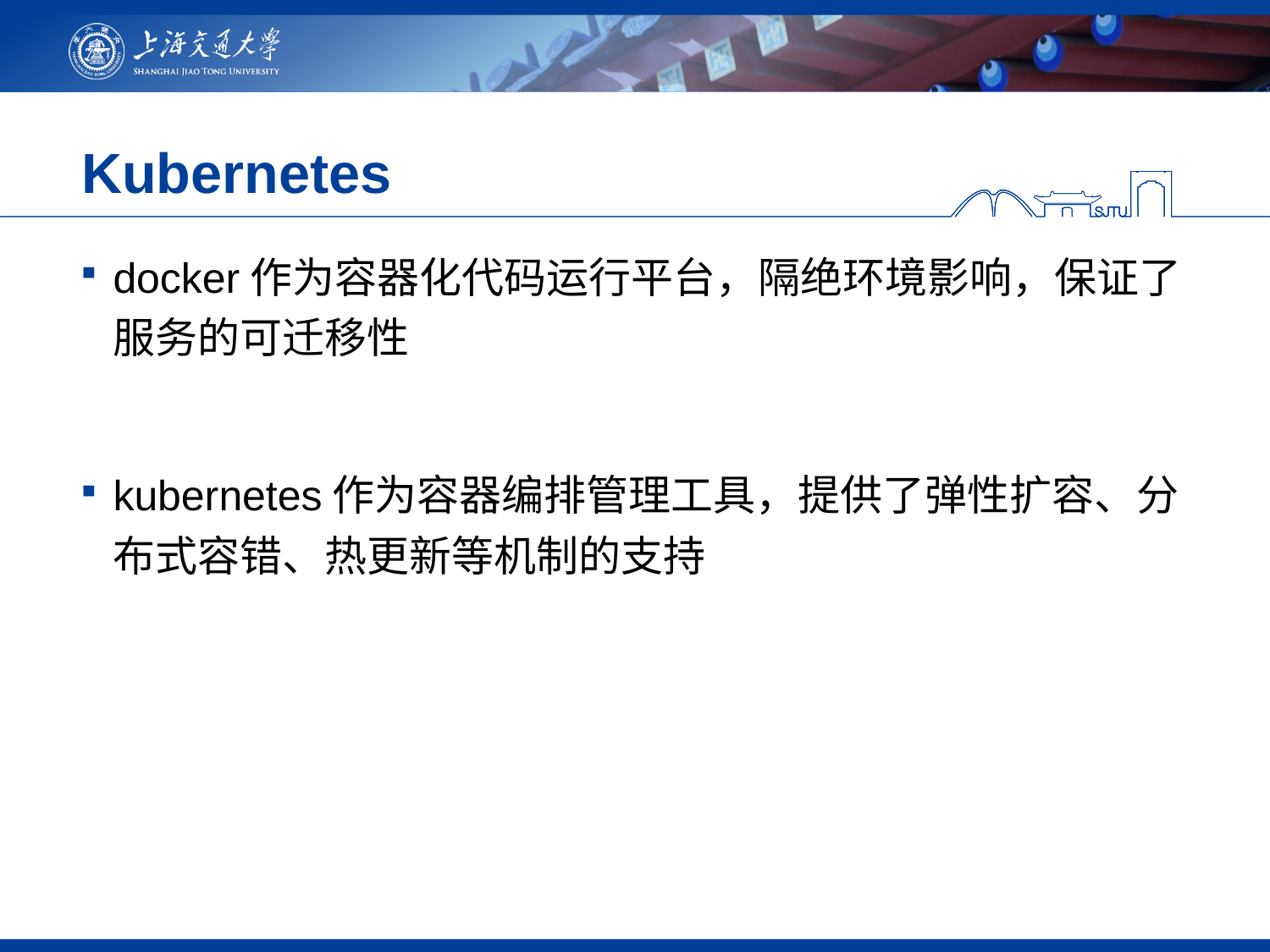

# Kubernetes
docker作为容器化代码运行平台，隔绝环境影响，保证了服务的可迁移性

kubernetes作为容器编排管理工具，提供了弹性扩容、分布式容错、热更新等机制的支持